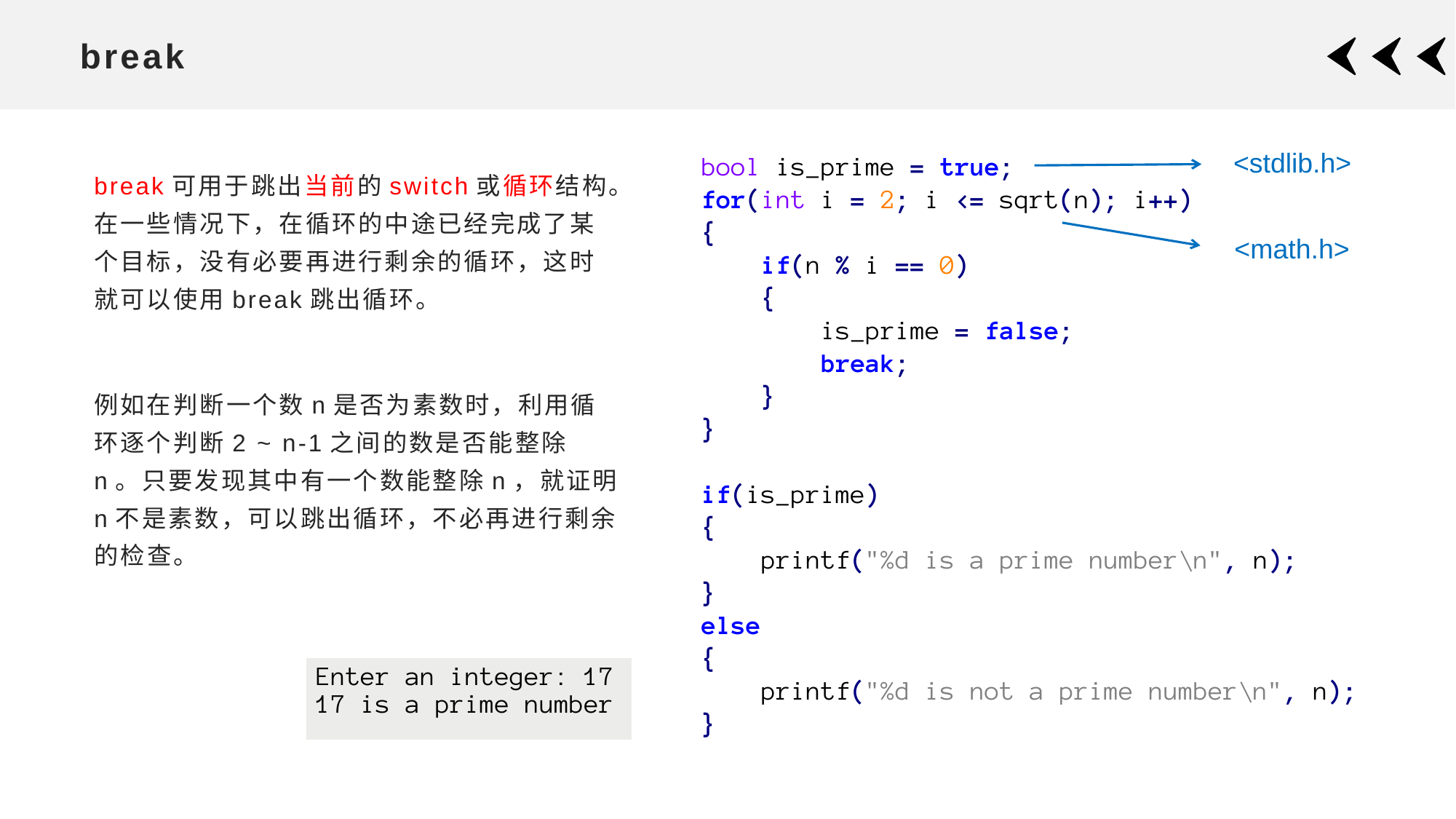

# break
<stdlib.h>
bool is_prime = true;
for(int i = 2; i <= sqrt(n); i++)
{
    if(n % i == 0)
    {
        is_prime = false;
        break;
    }
}

if(is_prime)
{
    printf("%d is a prime number\n", n);
}
else
{
    printf("%d is not a prime number\n", n);
}
break可用于跳出当前的switch或循环结构。在一些情况下，在循环的中途已经完成了某个目标，没有必要再进行剩余的循环，这时就可以使用break跳出循环。

例如在判断一个数n是否为素数时，利用循环逐个判断2 ~ n-1之间的数是否能整除n。只要发现其中有一个数能整除n，就证明n不是素数，可以跳出循环，不必再进行剩余的检查。
<math.h>
| Enter an integer: 17 17 is a prime number |
| --- |